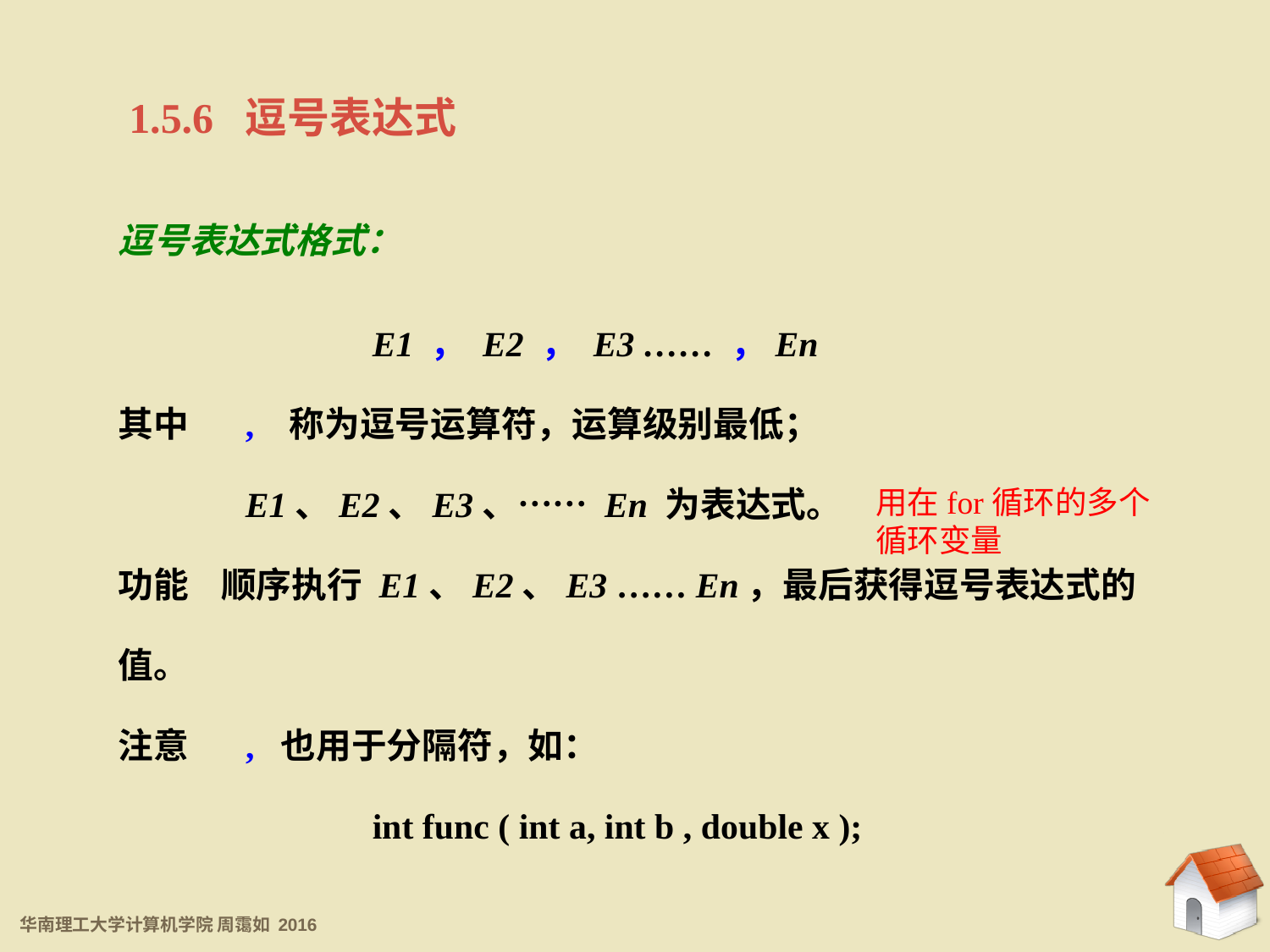

1.5.6  逗号表达式
逗号表达式格式：
		E1 ， E2 ， E3 …… ，En
其中	,   称为逗号运算符，运算级别最低；
	E1、E2、E3、…… En 为表达式。
功能    顺序执行 E1、E2、E3 …… En，最后获得逗号表达式的值。
注意      ,  也用于分隔符，如：
		int func ( int a, int b , double x );
用在for循环的多个循环变量